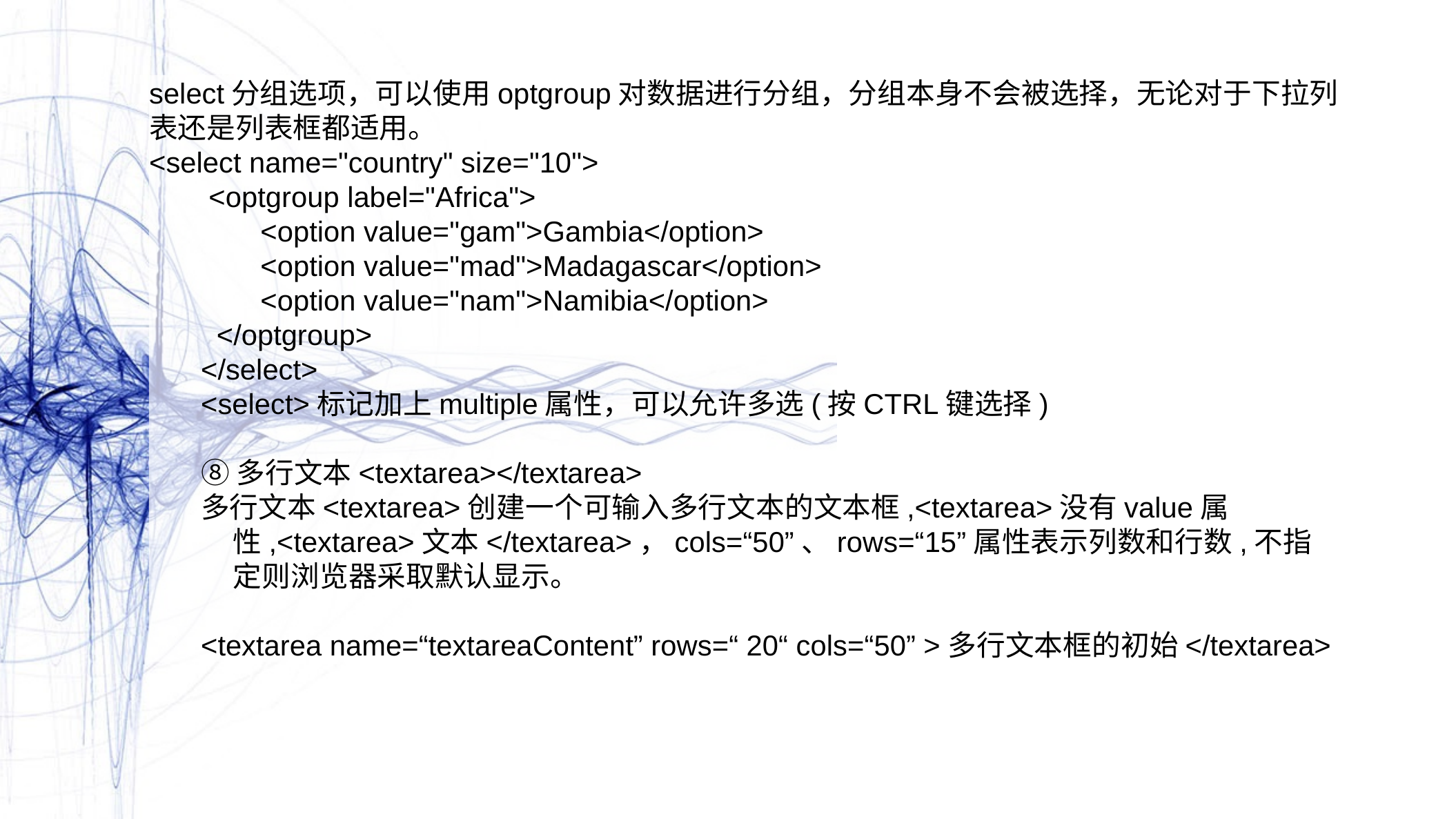

select分组选项，可以使用optgroup对数据进行分组，分组本身不会被选择，无论对于下拉列表还是列表框都适用。
<select name="country" size="10">
 <optgroup label="Africa">
 <option value="gam">Gambia</option>
 <option value="mad">Madagascar</option>
 <option value="nam">Namibia</option>
  </optgroup>
</select>
<select>标记加上multiple属性，可以允许多选(按CTRL键选择)

⑧多行文本<textarea></textarea>
多行文本<textarea>创建一个可输入多行文本的文本框,<textarea>没有value属性,<textarea>文本</textarea>，cols=“50”、rows=“15”属性表示列数和行数,不指定则浏览器采取默认显示。

<textarea name=“textareaContent” rows=“ 20“ cols=“50” >多行文本框的初始</textarea>